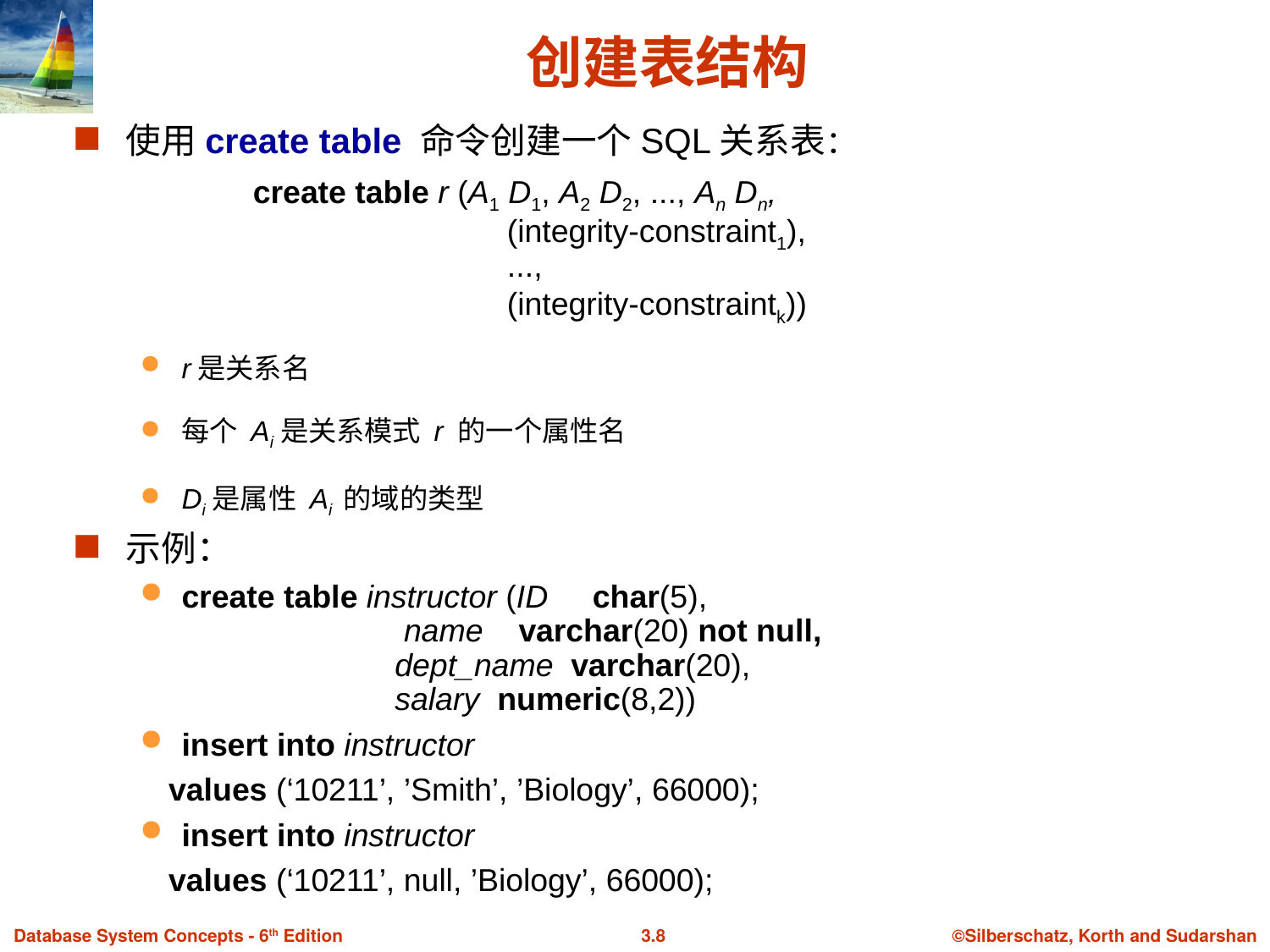

# 创建表结构
使用create table 命令创建一个SQL关系表：
		create table r (A1 D1, A2 D2, ..., An Dn,
			(integrity-constraint1),
			...,
			(integrity-constraintk))
r是关系名
每个 Ai是关系模式 r 的一个属性名
Di是属性 Ai 的域的类型
示例：
create table instructor (ID     char(5),
                         name    varchar(20) not null,
                        dept_name  varchar(20),
                        salary  numeric(8,2))
insert into instructor
   values (‘10211’, ’Smith’, ’Biology’, 66000);
insert into instructor
   values (‘10211’, null, ’Biology’, 66000);